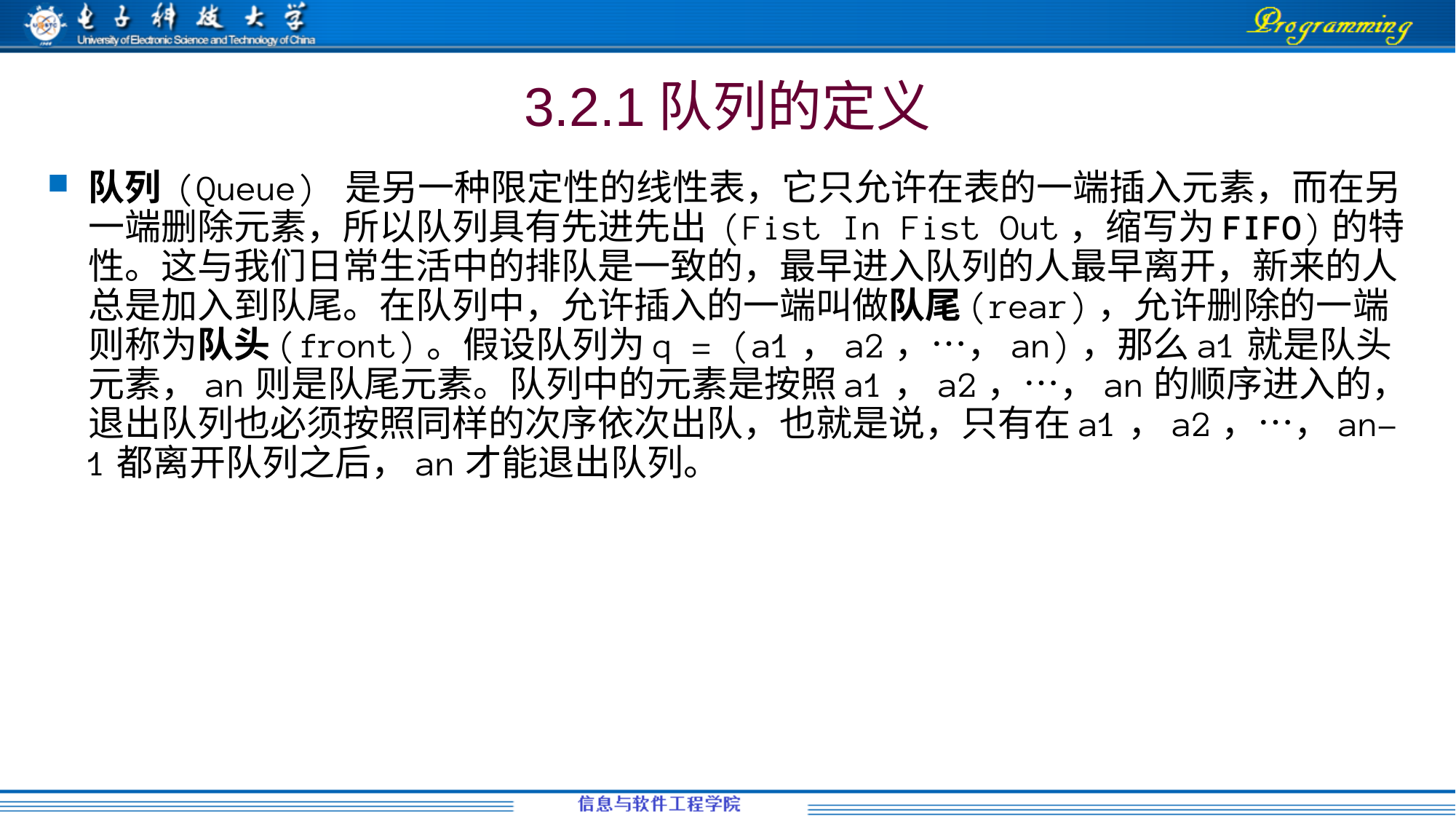

# 3.2.1队列的定义
队列 (Queue) 是另一种限定性的线性表，它只允许在表的一端插入元素，而在另一端删除元素，所以队列具有先进先出 (Fist In Fist Out，缩写为FIFO)的特性。这与我们日常生活中的排队是一致的，最早进入队列的人最早离开，新来的人总是加入到队尾。在队列中，允许插入的一端叫做队尾(rear)，允许删除的一端则称为队头(front)。假设队列为q = (a1，a2，…，an)，那么a1就是队头元素，an则是队尾元素。队列中的元素是按照a1，a2，…，an的顺序进入的，退出队列也必须按照同样的次序依次出队，也就是说，只有在a1，a2，…，an-1都离开队列之后，an才能退出队列。